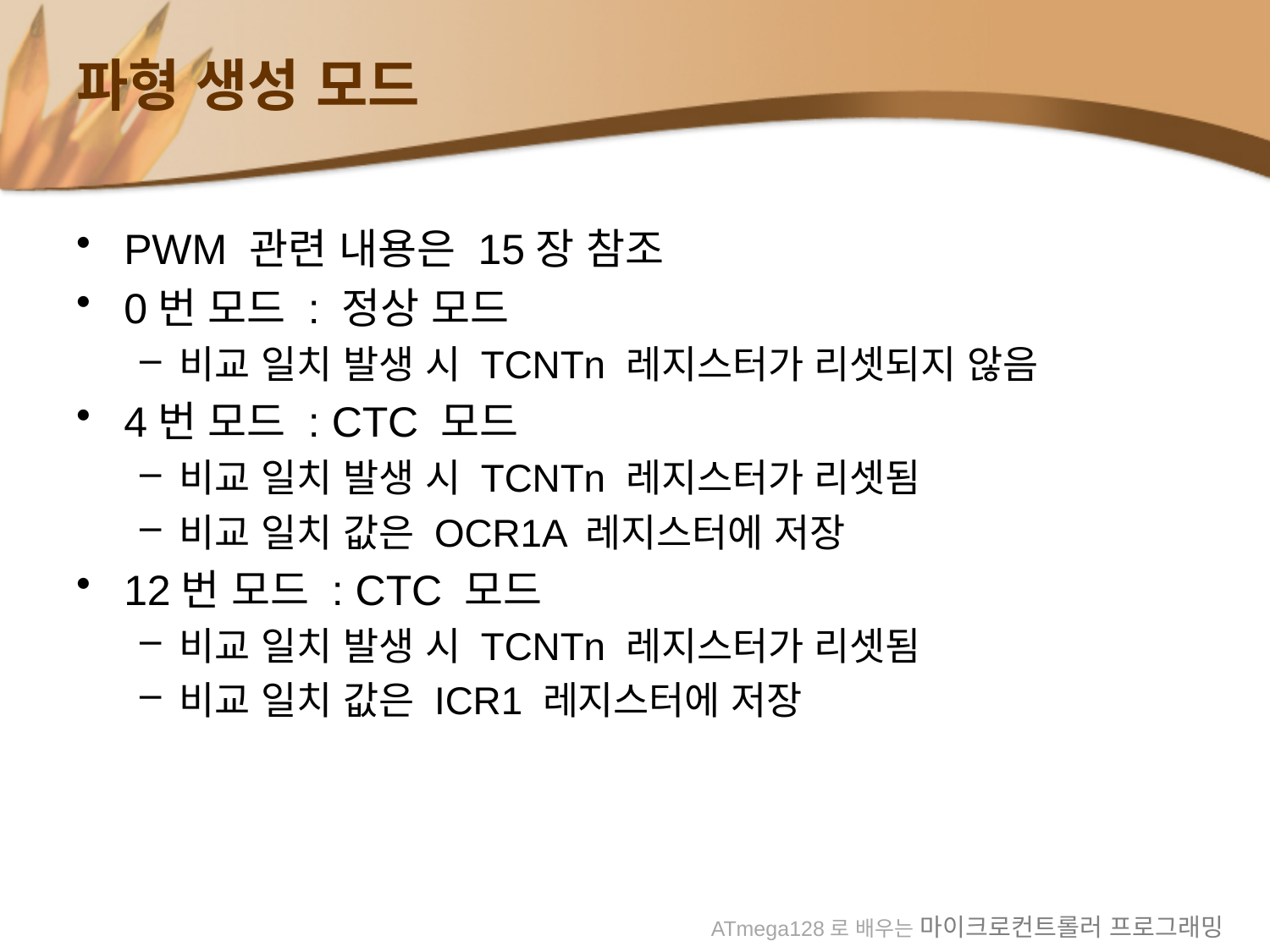

# 파형 생성 모드
PWM 관련 내용은 15장 참조
0번 모드 : 정상 모드
비교 일치 발생 시 TCNTn 레지스터가 리셋되지 않음
4번 모드 : CTC 모드
비교 일치 발생 시 TCNTn 레지스터가 리셋됨
비교 일치 값은 OCR1A 레지스터에 저장
12번 모드 : CTC 모드
비교 일치 발생 시 TCNTn 레지스터가 리셋됨
비교 일치 값은 ICR1 레지스터에 저장